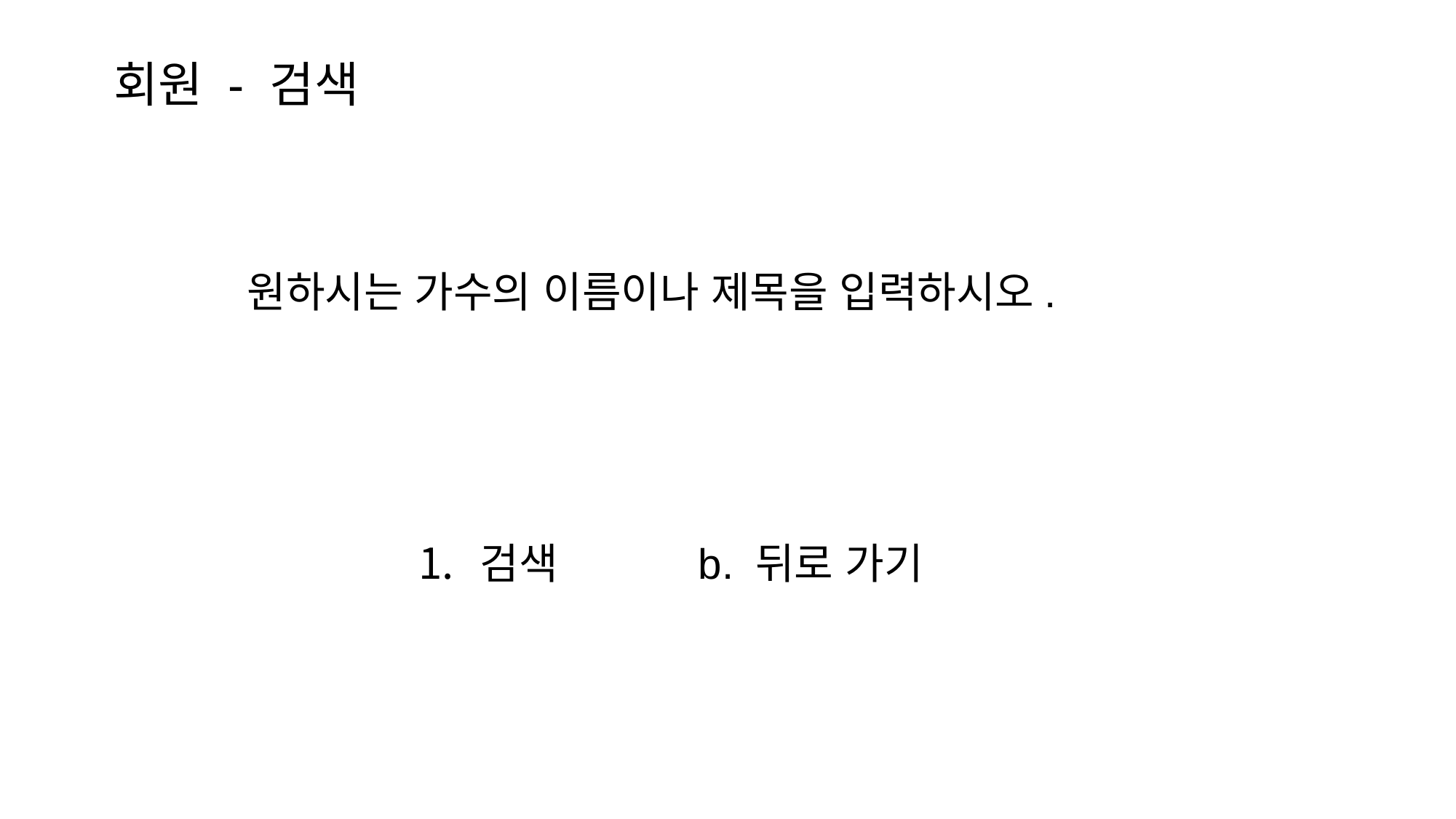

# 회원 - 검색
원하시는 가수의 이름이나 제목을 입력하시오.
검색		b. 뒤로 가기